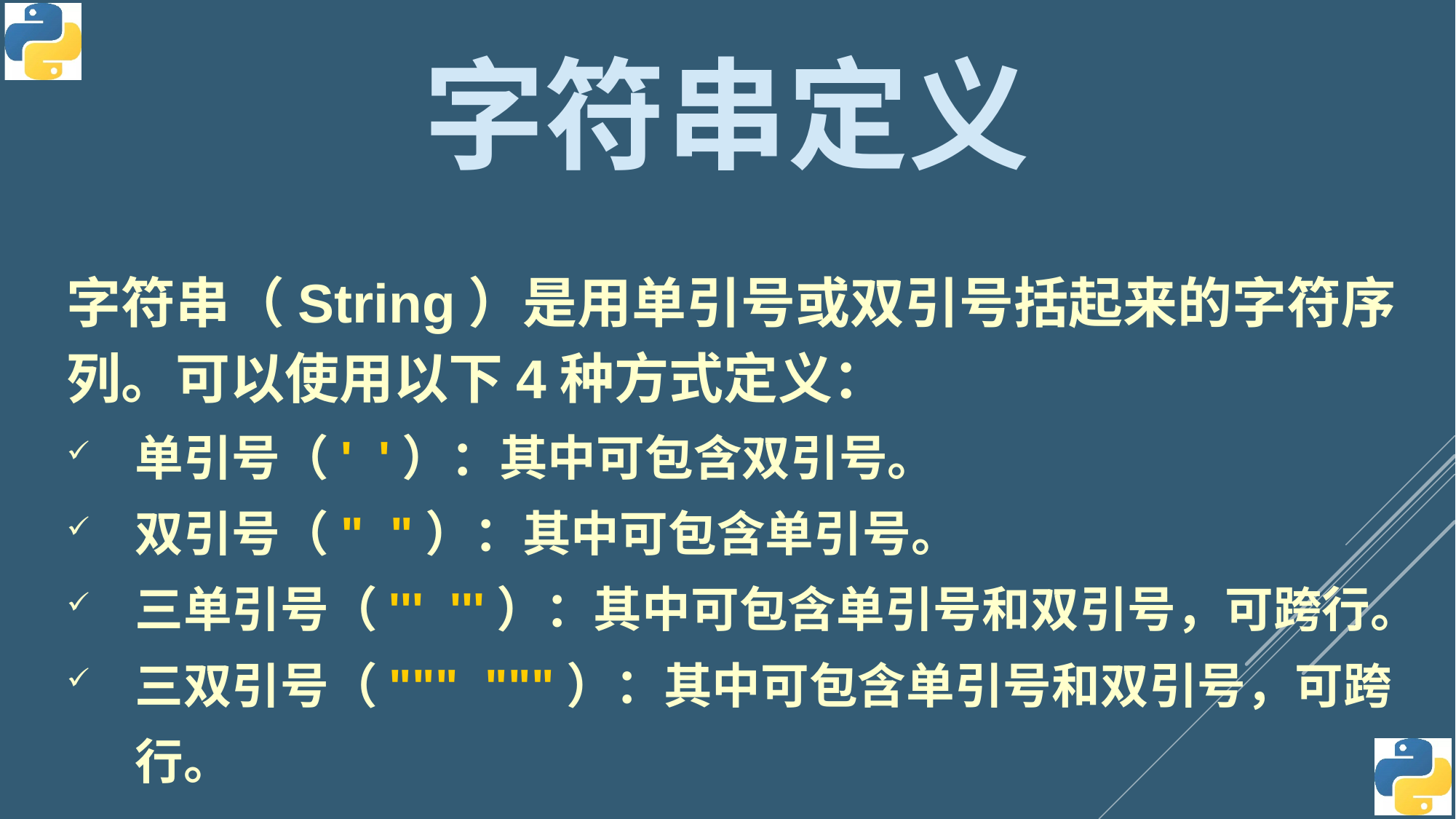

字符串定义
字符串（String）是用单引号或双引号括起来的字符序列。可以使用以下4种方式定义：
单引号（'  '）：其中可包含双引号。
双引号（"  "）：其中可包含单引号。
三单引号（'''  '''）：其中可包含单引号和双引号，可跨行。
三双引号（"""  """）：其中可包含单引号和双引号，可跨行。